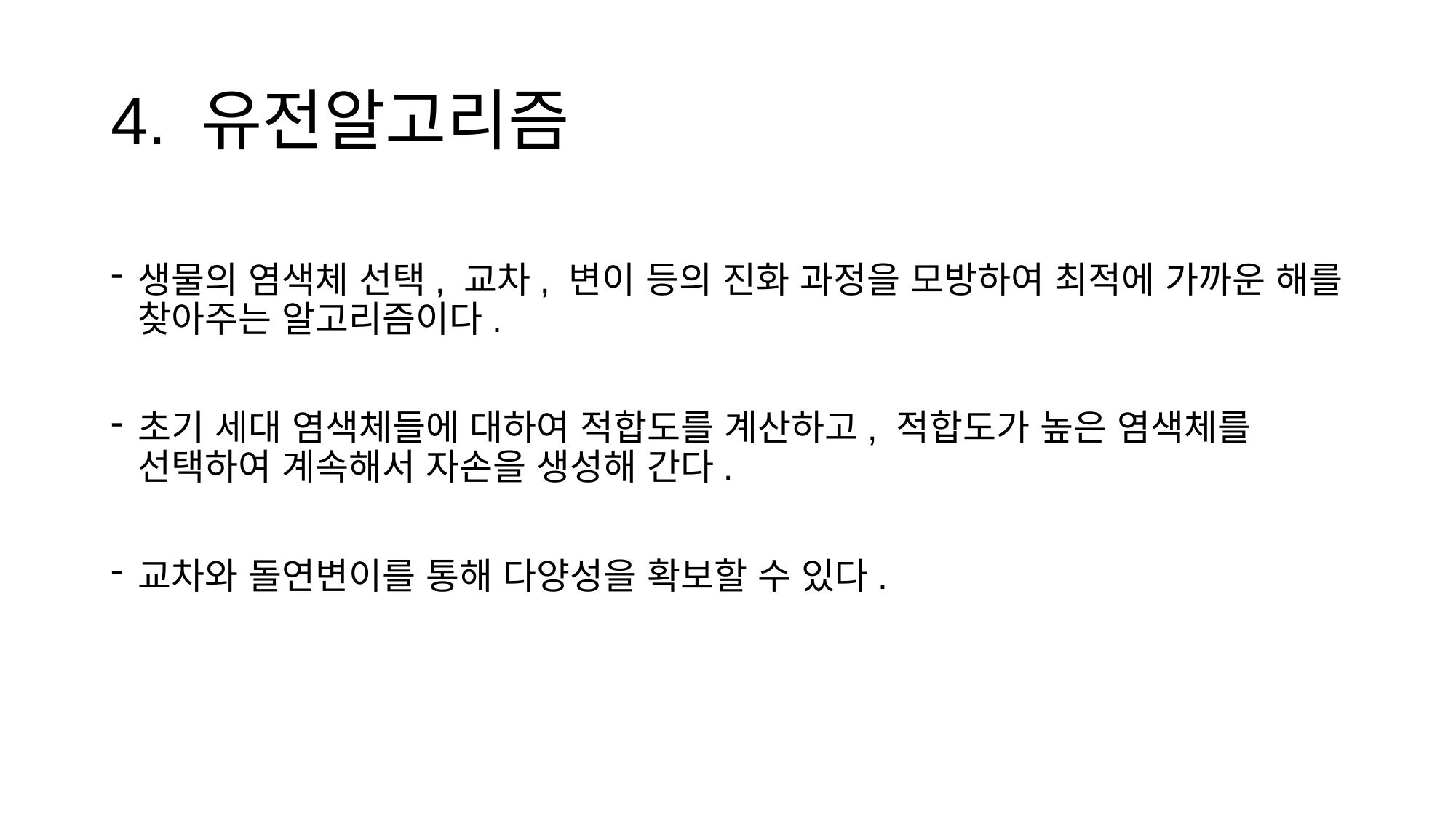

# 4. 유전알고리즘
생물의 염색체 선택, 교차, 변이 등의 진화 과정을 모방하여 최적에 가까운 해를 찾아주는 알고리즘이다.

초기 세대 염색체들에 대하여 적합도를 계산하고, 적합도가 높은 염색체를 선택하여 계속해서 자손을 생성해 간다.

교차와 돌연변이를 통해 다양성을 확보할 수 있다.